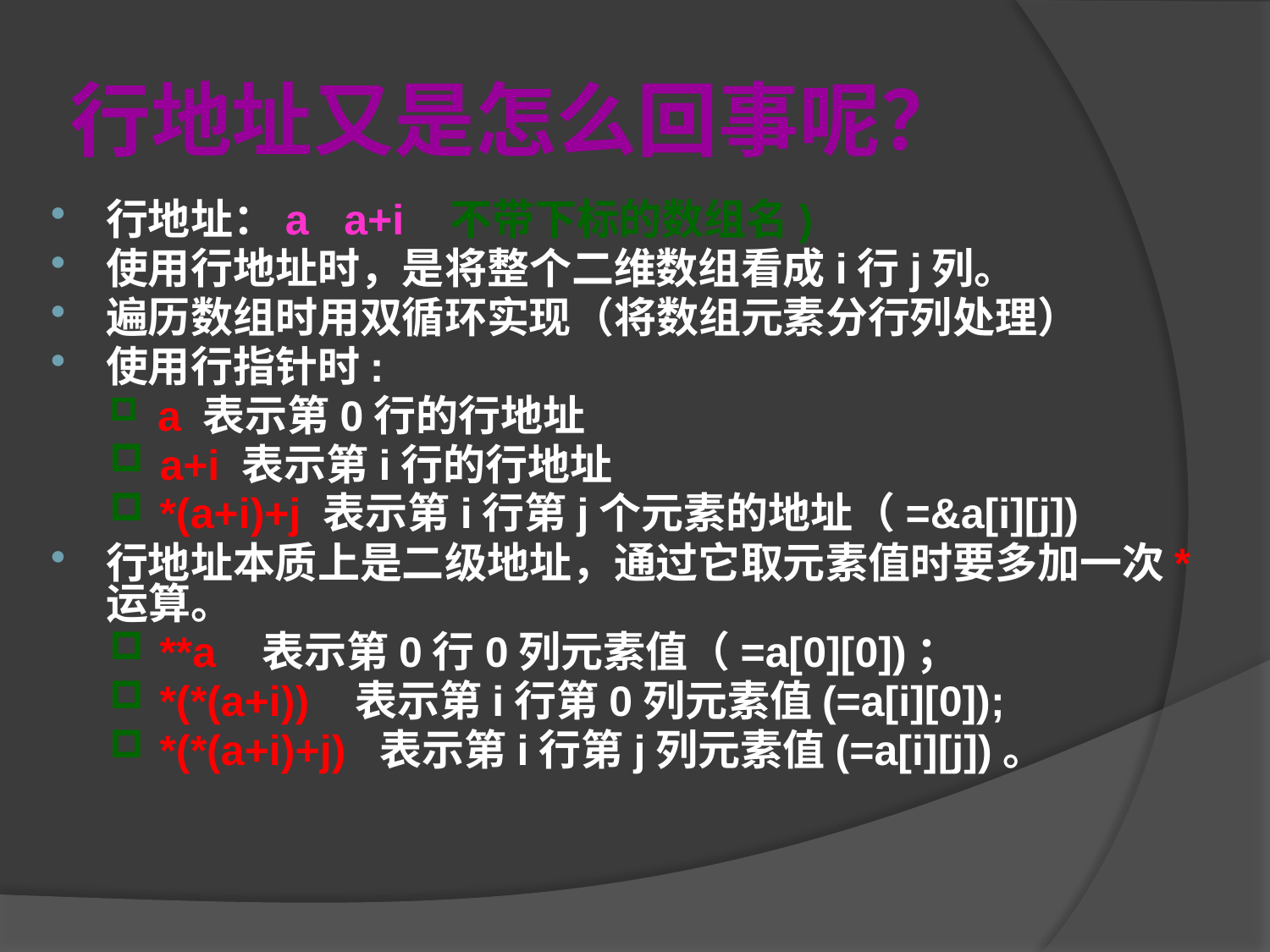

# 行地址又是怎么回事呢？
行地址：a   a+i   不带下标的数组名)
使用行地址时，是将整个二维数组看成i行j列。
遍历数组时用双循环实现（将数组元素分行列处理）
使用行指针时:
 a 表示第0行的行地址
 a+i 表示第i行的行地址
 *(a+i)+j 表示第i行第j个元素的地址（=&a[i][j])
行地址本质上是二级地址，通过它取元素值时要多加一次*运算。
 **a   表示第0行0列元素值（=a[0][0])；
 *(*(a+i))   表示第i行第0列元素值(=a[i][0]);
 *(*(a+i)+j)  表示第i行第j列元素值(=a[i][j])。